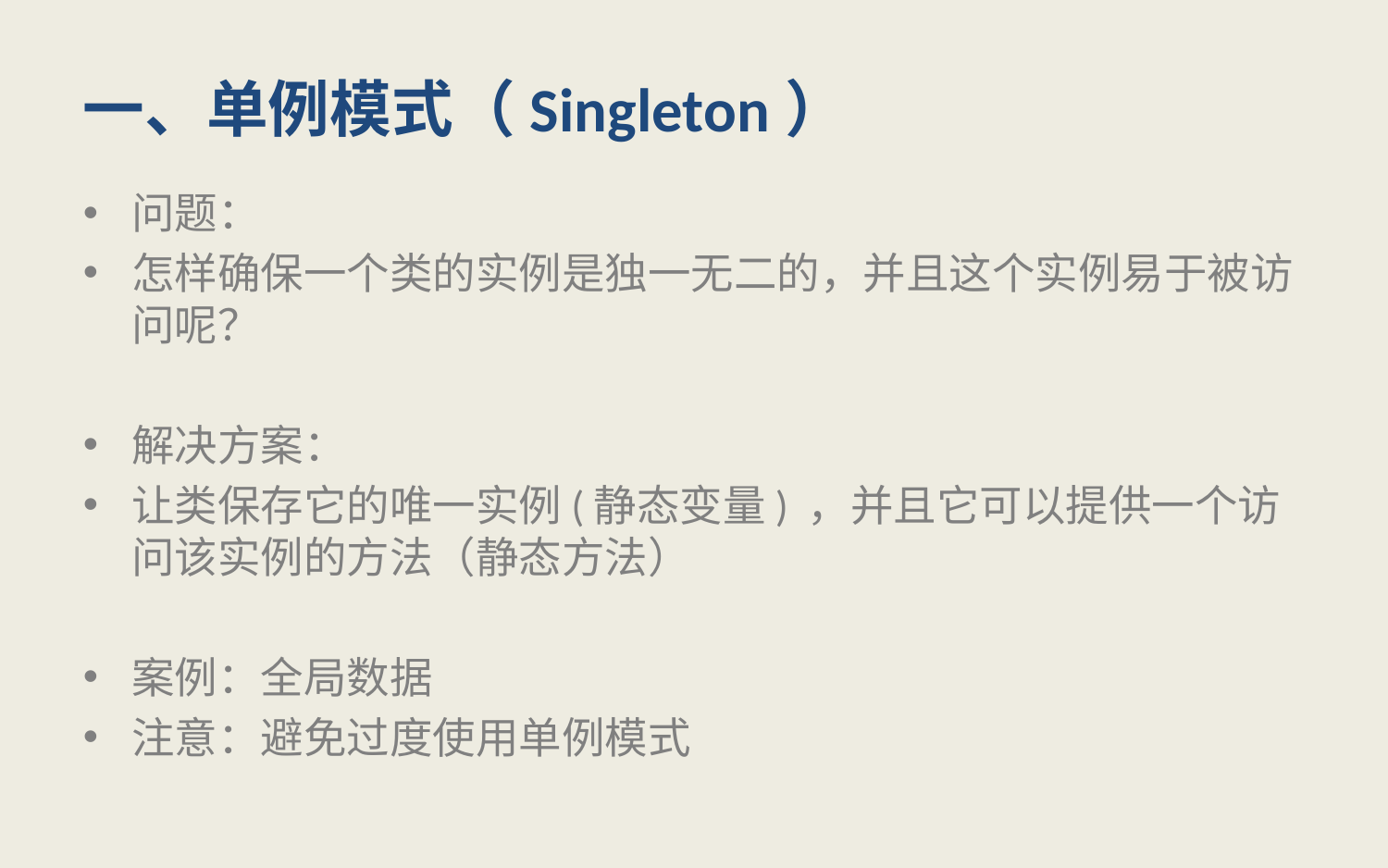

# 一、单例模式（Singleton）
问题：
怎样确保一个类的实例是独一无二的，并且这个实例易于被访问呢？

解决方案：
让类保存它的唯一实例(静态变量) ，并且它可以提供一个访问该实例的方法（静态方法）

案例：全局数据
注意：避免过度使用单例模式